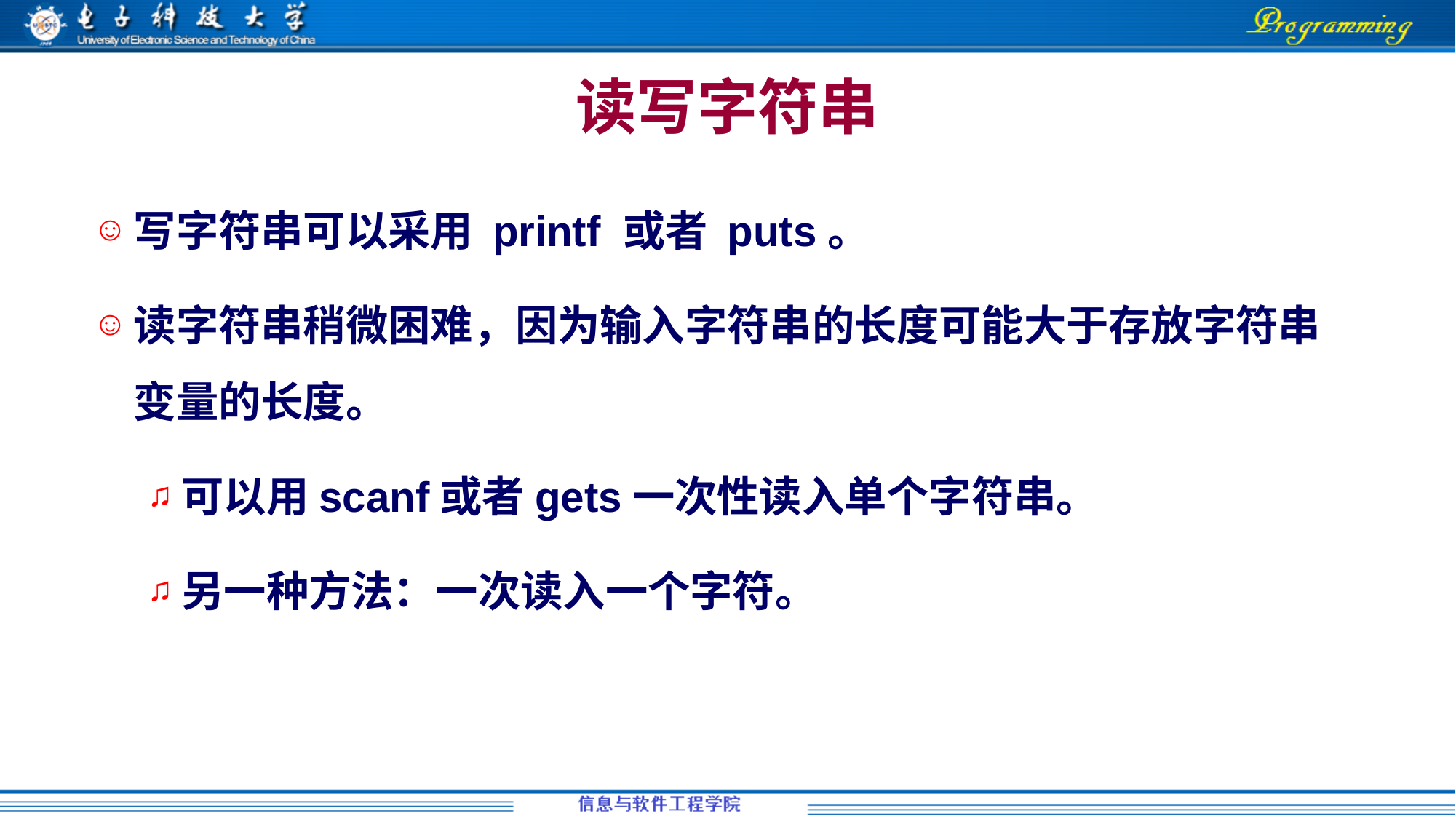

# 读写字符串
写字符串可以采用 printf 或者 puts。
读字符串稍微困难，因为输入字符串的长度可能大于存放字符串变量的长度。
可以用scanf或者gets一次性读入单个字符串。
另一种方法：一次读入一个字符。